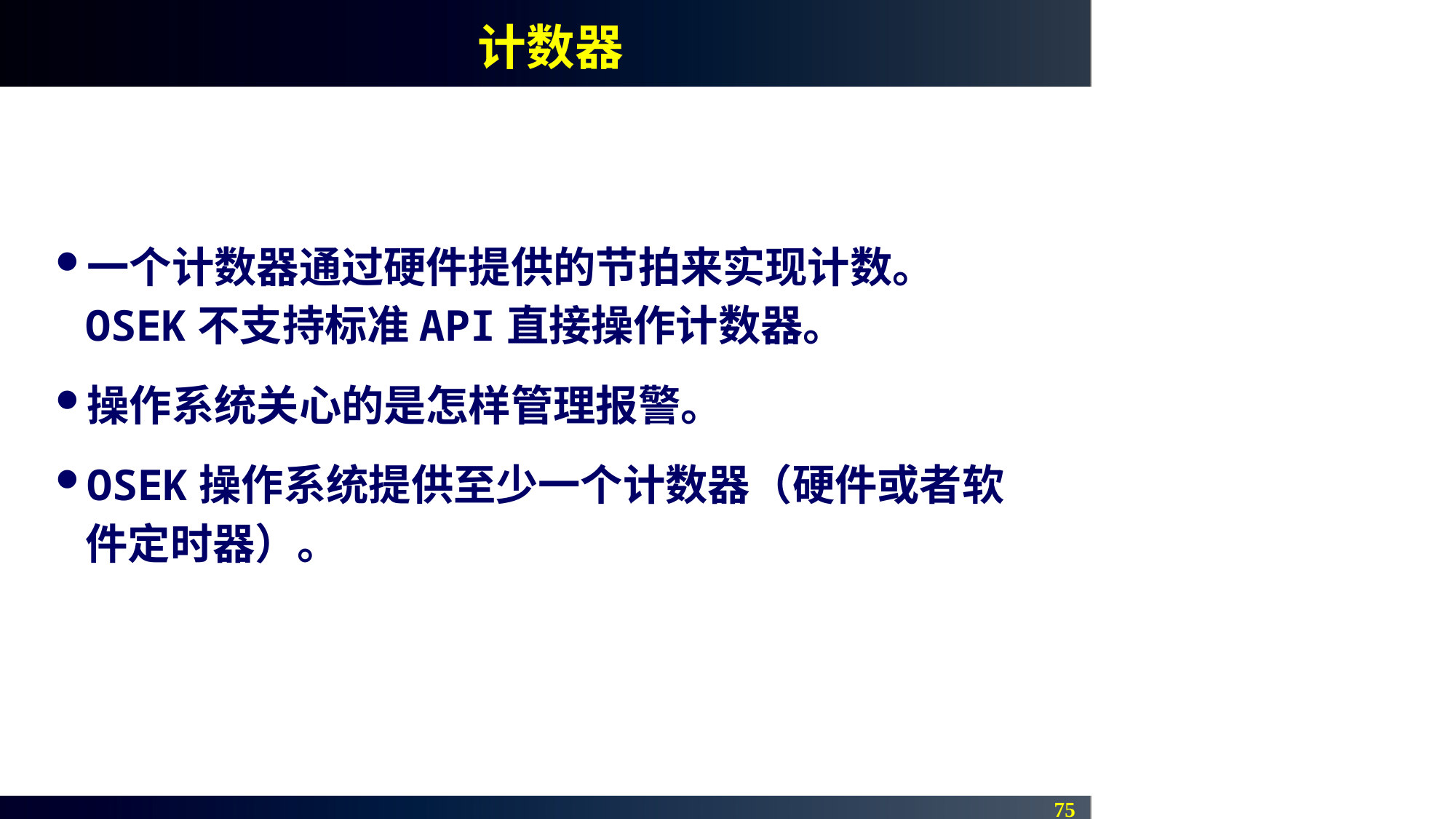

计数器
一个计数器通过硬件提供的节拍来实现计数。 OSEK不支持标准API直接操作计数器。
操作系统关心的是怎样管理报警。
OSEK操作系统提供至少一个计数器（硬件或者软件定时器）。